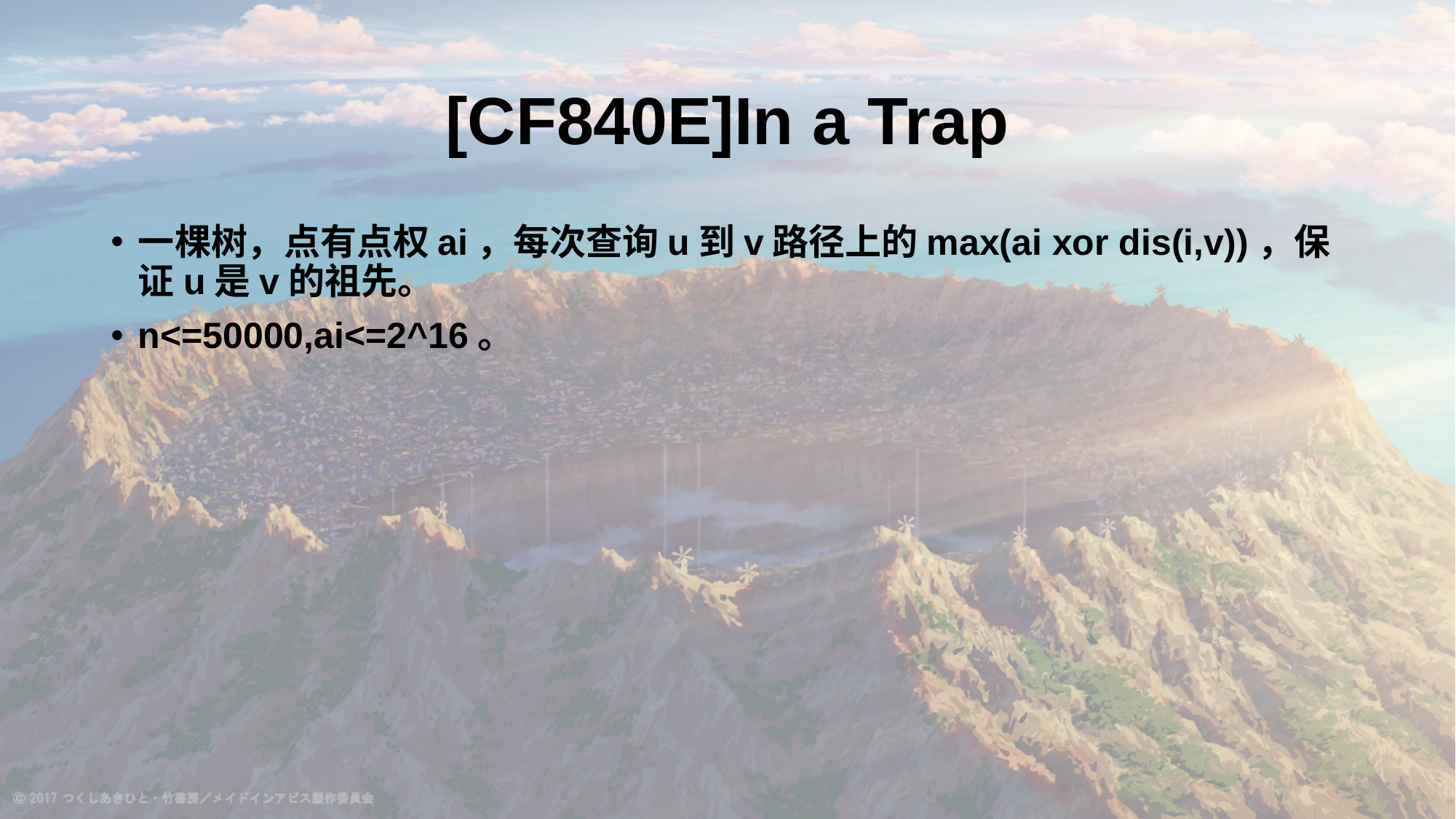

# [CF840E]In a Trap
一棵树，点有点权ai，每次查询u到v路径上的max(ai xor dis(i,v))，保证u是v的祖先。
n<=50000,ai<=2^16。